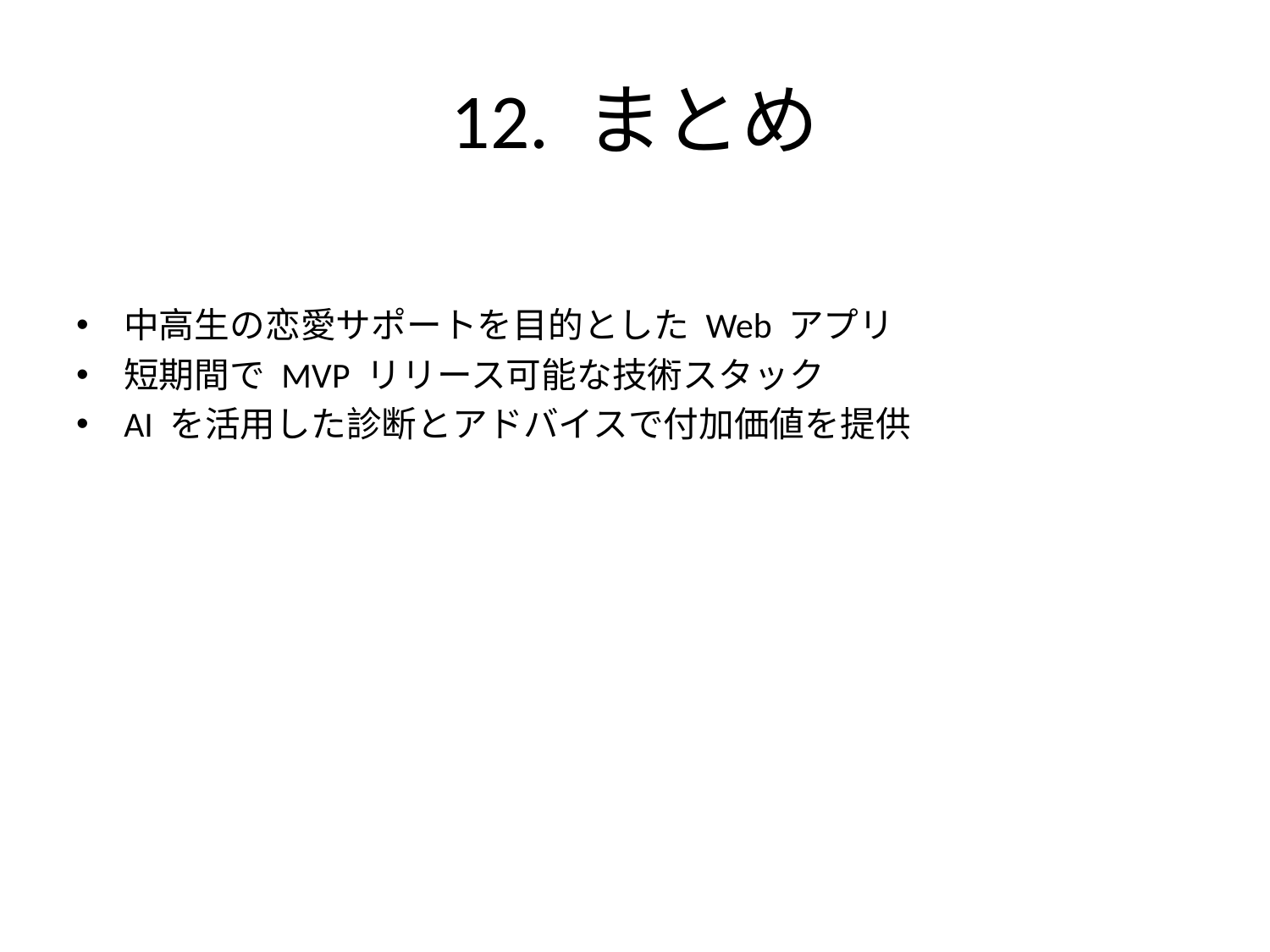

# 12. まとめ

中高生の恋愛サポートを目的とした Web アプリ
短期間で MVP リリース可能な技術スタック
AI を活用した診断とアドバイスで付加価値を提供